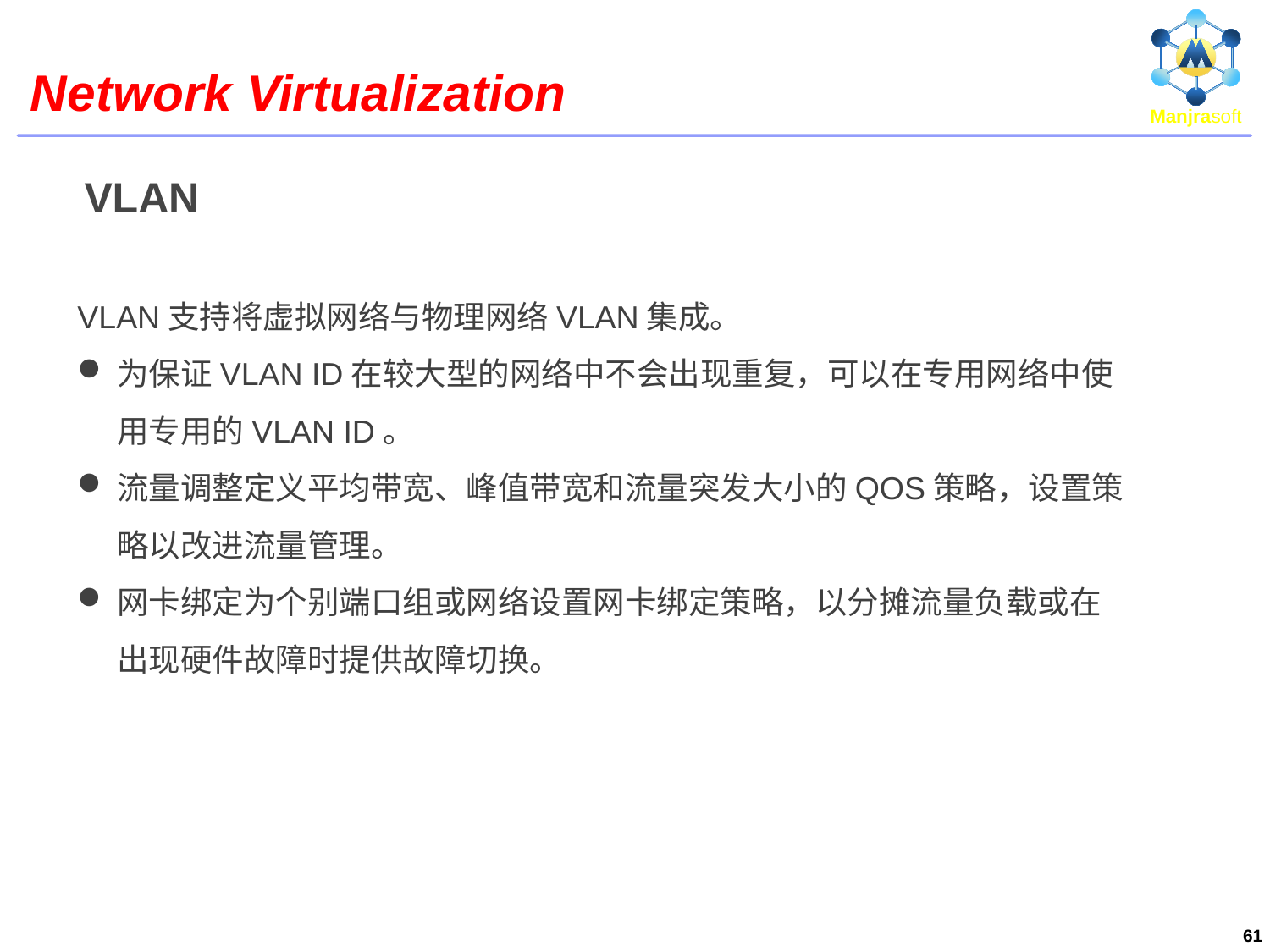

# Network Virtualization
VLAN
VLAN支持将虚拟网络与物理网络VLAN集成。
为保证VLAN ID在较大型的网络中不会出现重复，可以在专用网络中使用专用的VLAN ID。
流量调整定义平均带宽、峰值带宽和流量突发大小的QOS策略，设置策略以改进流量管理。
网卡绑定为个别端口组或网络设置网卡绑定策略，以分摊流量负载或在出现硬件故障时提供故障切换。
61